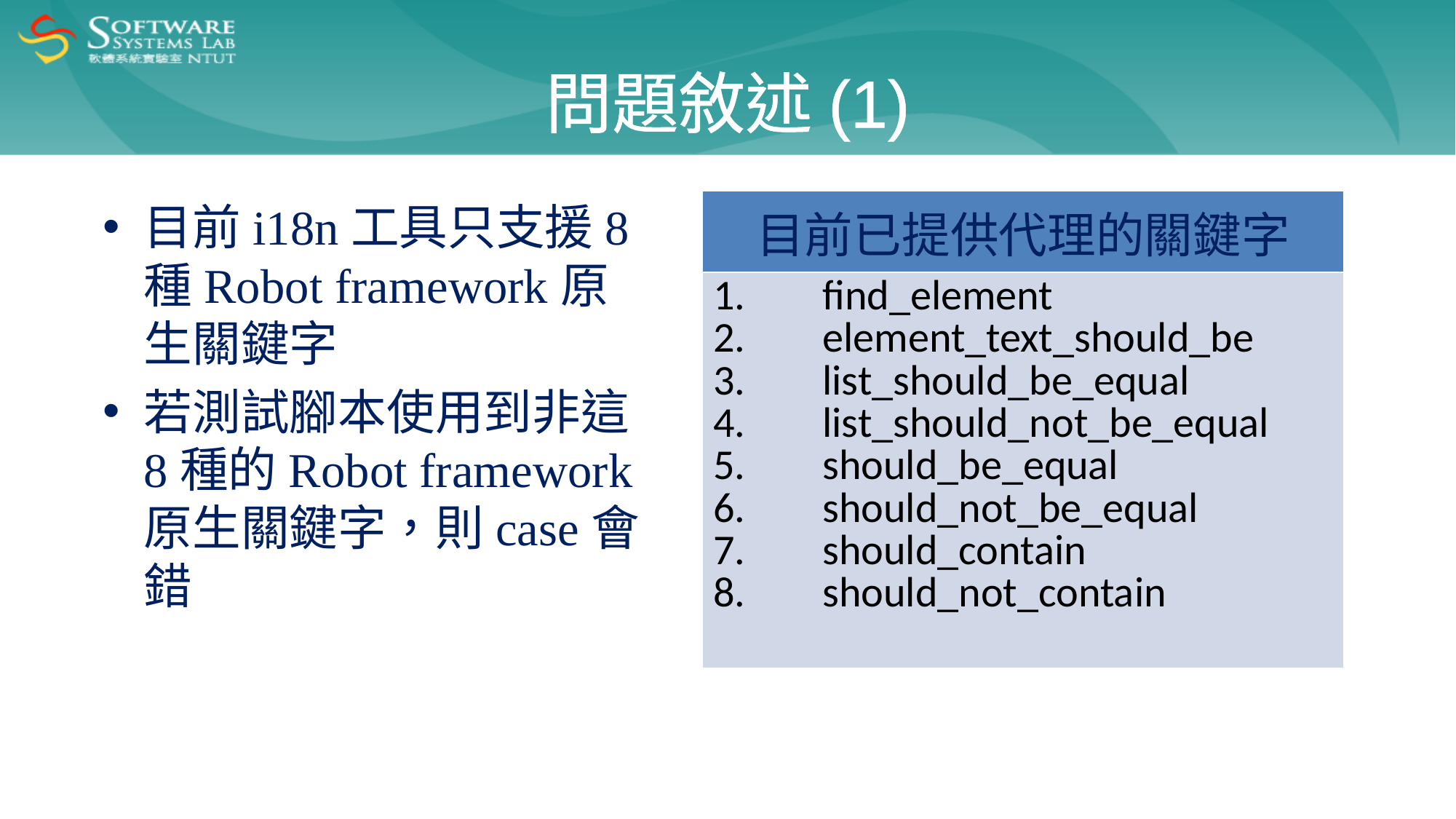

# 問題敘述(1)
目前i18n工具只支援8種Robot framework原生關鍵字
若測試腳本使用到非這8種的Robot framework 原生關鍵字，則case會錯

| 目前已提供代理的關鍵字 |
| --- |
| 1. find\_element 2. element\_text\_should\_be 3. list\_should\_be\_equal 4. list\_should\_not\_be\_equal 5. should\_be\_equal 6. should\_not\_be\_equal 7. should\_contain 8. should\_not\_contain |